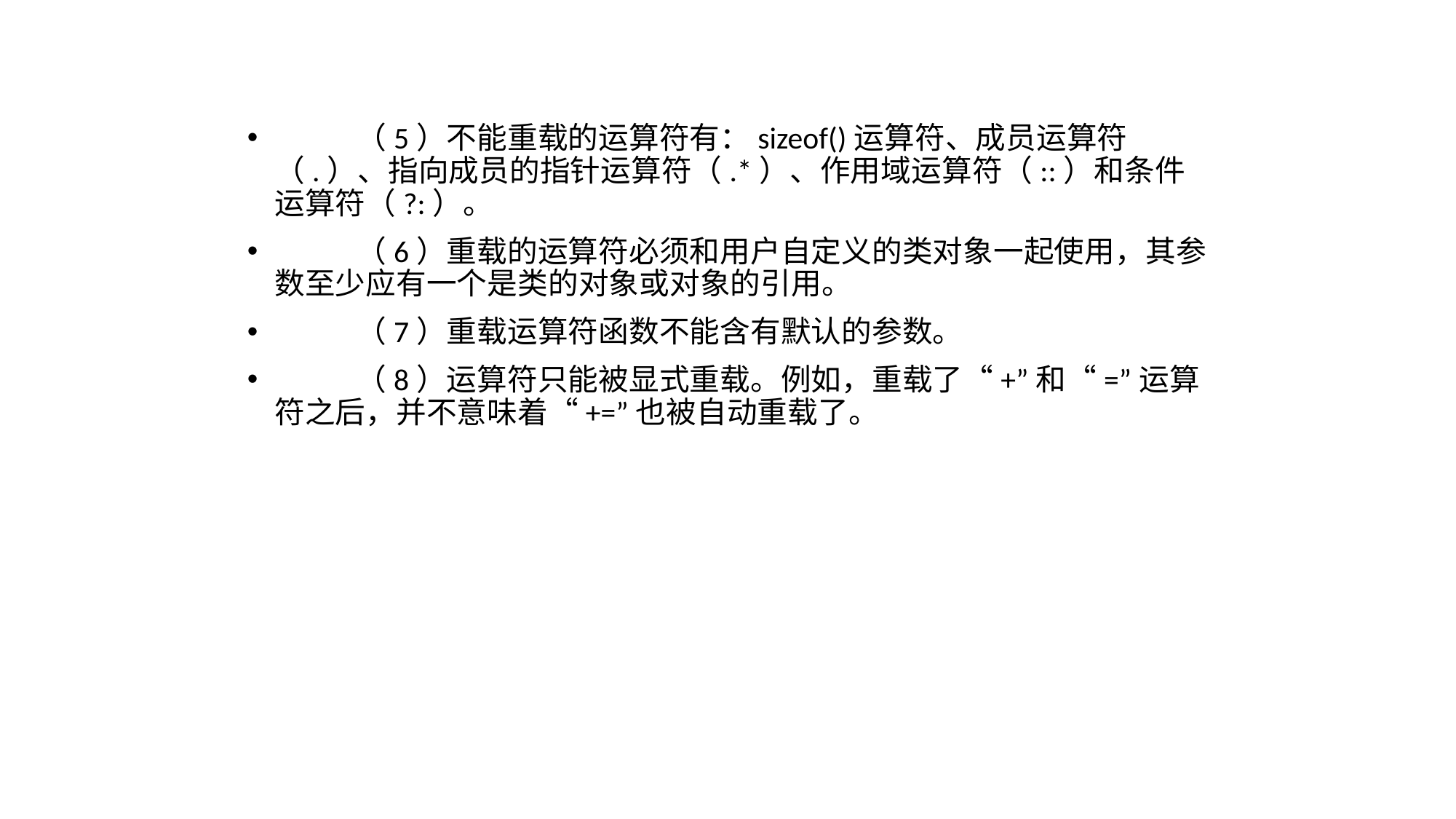

（5）不能重载的运算符有：sizeof()运算符、成员运算符（.）、指向成员的指针运算符（.*）、作用域运算符（::）和条件运算符（?:）。
           （6）重载的运算符必须和用户自定义的类对象一起使用，其参数至少应有一个是类的对象或对象的引用。
           （7）重载运算符函数不能含有默认的参数。
           （8）运算符只能被显式重载。例如，重载了“+”和“=”运算符之后，并不意味着“+=”也被自动重载了。